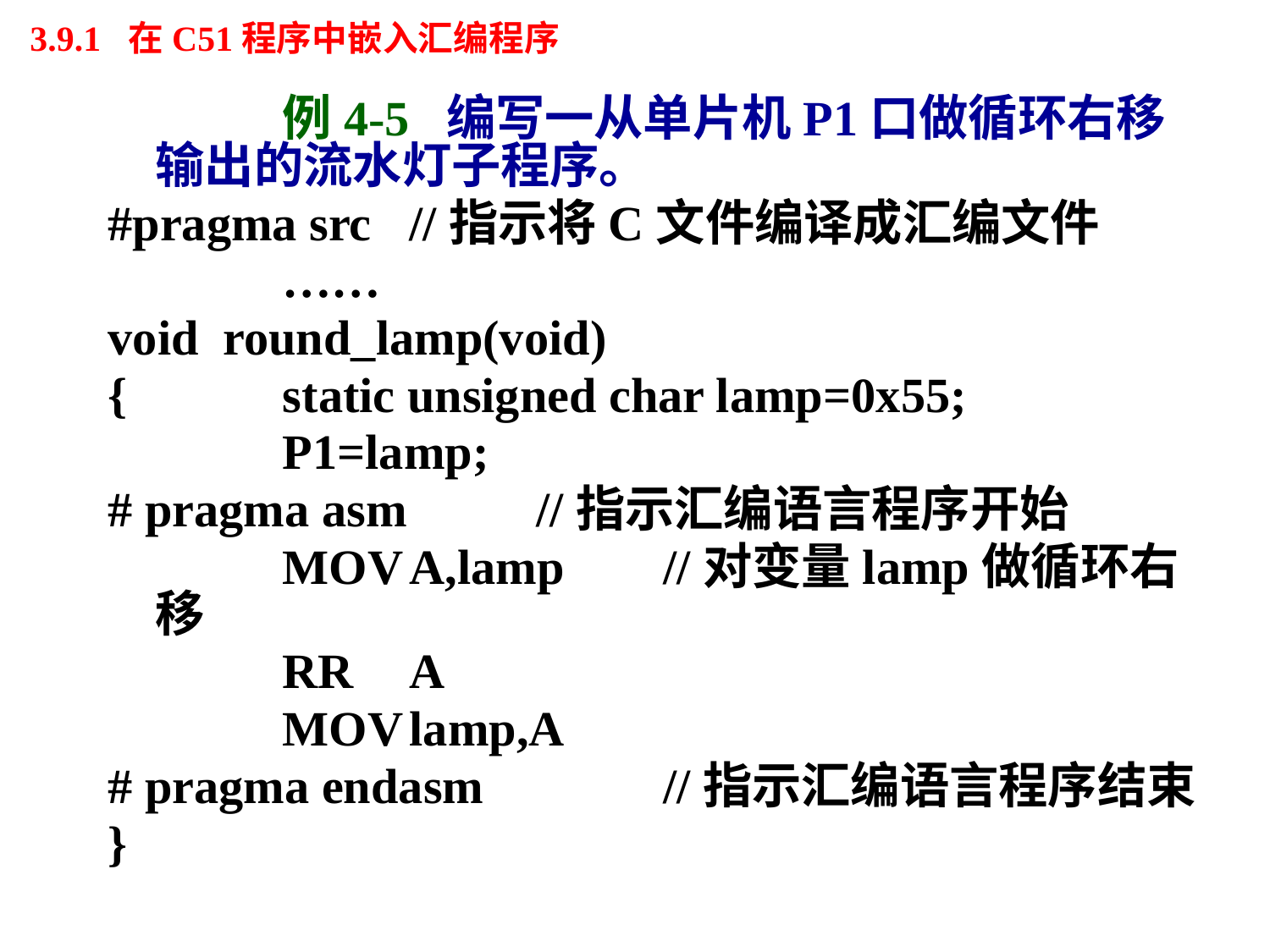

# 3.9.1  在C51程序中嵌入汇编程序
		例4-5  编写一从单片机P1口做循环右移输出的流水灯子程序。
#pragma src	//指示将C文件编译成汇编文件
		……
void  round_lamp(void)
{		static unsigned char lamp=0x55;
		P1=lamp;
# pragma asm		//指示汇编语言程序开始
		MOV	A,lamp	//对变量lamp做循环右移
		RR	A
		MOV	lamp,A
# pragma endasm		//指示汇编语言程序结束
}